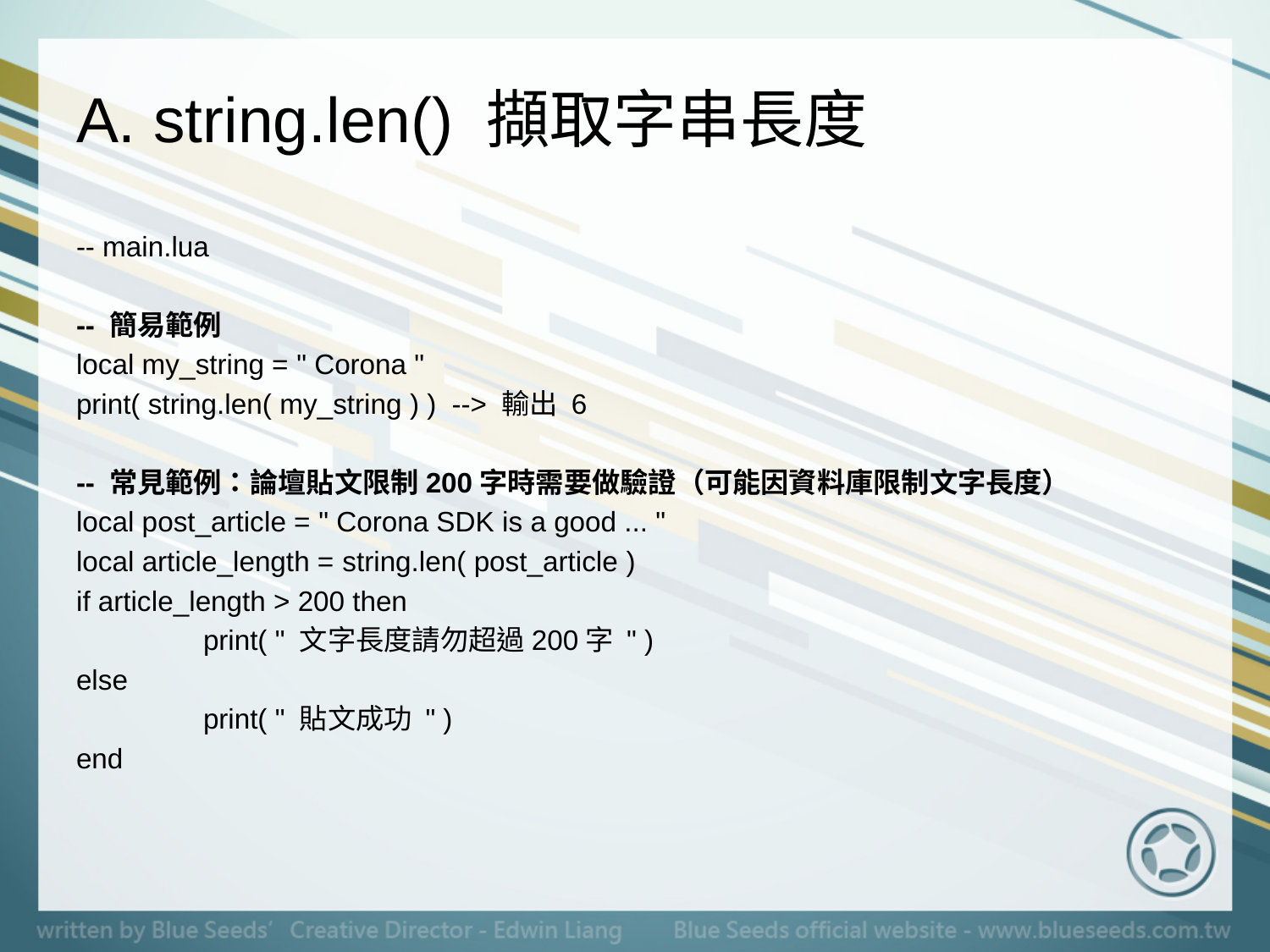

# A. string.len() 擷取字串長度
-- main.lua

-- 簡易範例
local my_string = " Corona "
print( string.len( my_string ) )  --> 輸出 6

-- 常見範例：論壇貼文限制200字時需要做驗證（可能因資料庫限制文字長度）
local post_article = " Corona SDK is a good ... "
local article_length = string.len( post_article )
if article_length > 200 then
	print( " 文字長度請勿超過200字 " )
else
	print( " 貼文成功 " )
end